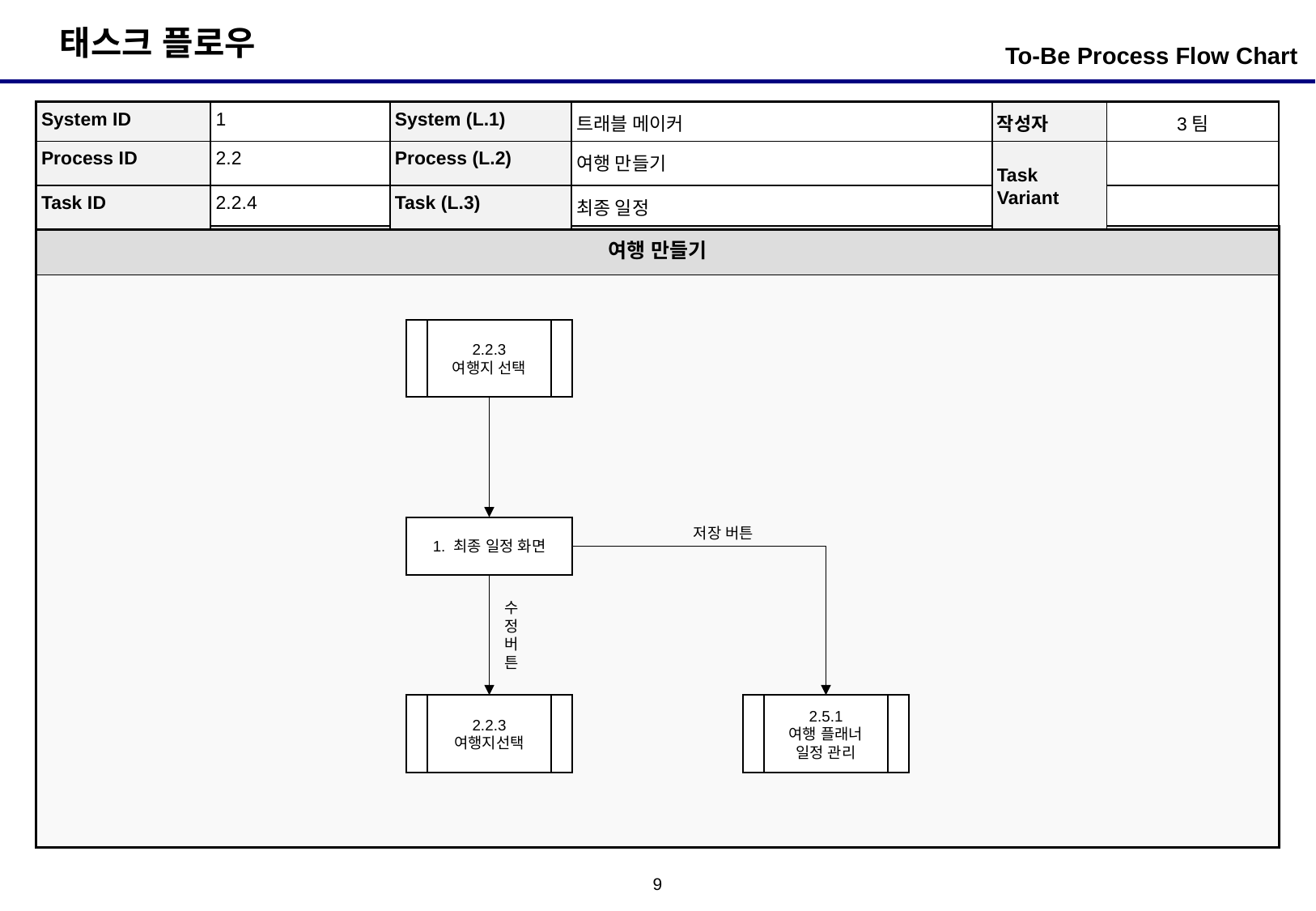

To-Be Process Flow Chart
| System ID | 1 | System (L.1) | 트래블 메이커 | 작성자 | 3팀 |
| --- | --- | --- | --- | --- | --- |
| Process ID | 2.2 | Process (L.2) | 여행 만들기 | Task Variant |  |
| Task ID | 2.2.4 | Task (L.3) | 최종 일정 |  |  |
| 여행 만들기 |
| --- |
|  |
2.2.3
여행지 선택
저장 버튼
1. 최종 일정 화면
수정 버튼
2.2.3
여행지선택
2.5.1
여행 플래너
일정 관리